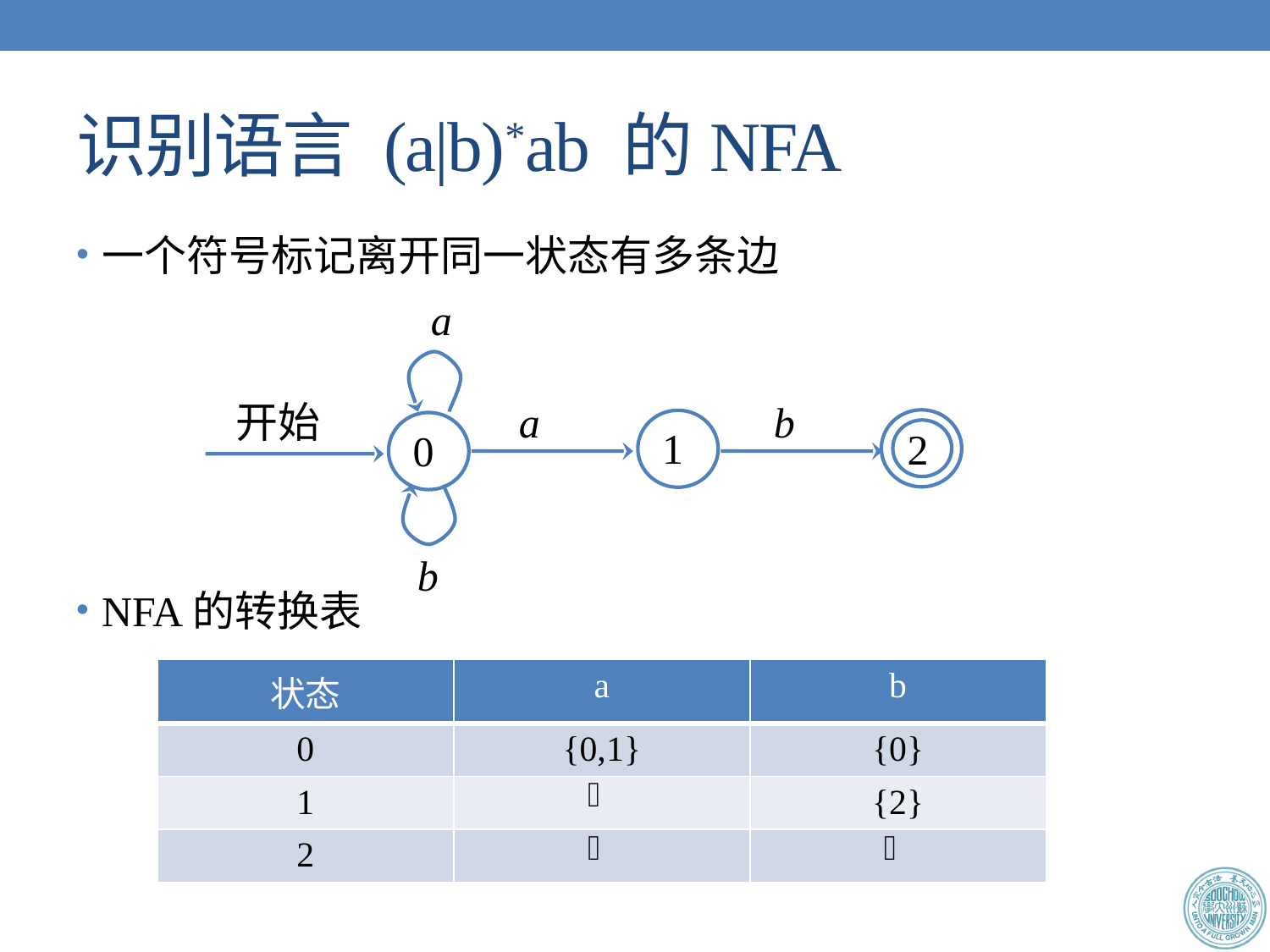

# 识别语言 (a|b)*ab 的NFA
一个符号标记离开同一状态有多条边

NFA的转换表

a

开始
a
b

2
1
0

b
| 状态 | a | b |
| --- | --- | --- |
| 0 | {0,1} | {0} |
| 1 | ∅ | {2} |
| 2 | ∅ | ∅ |